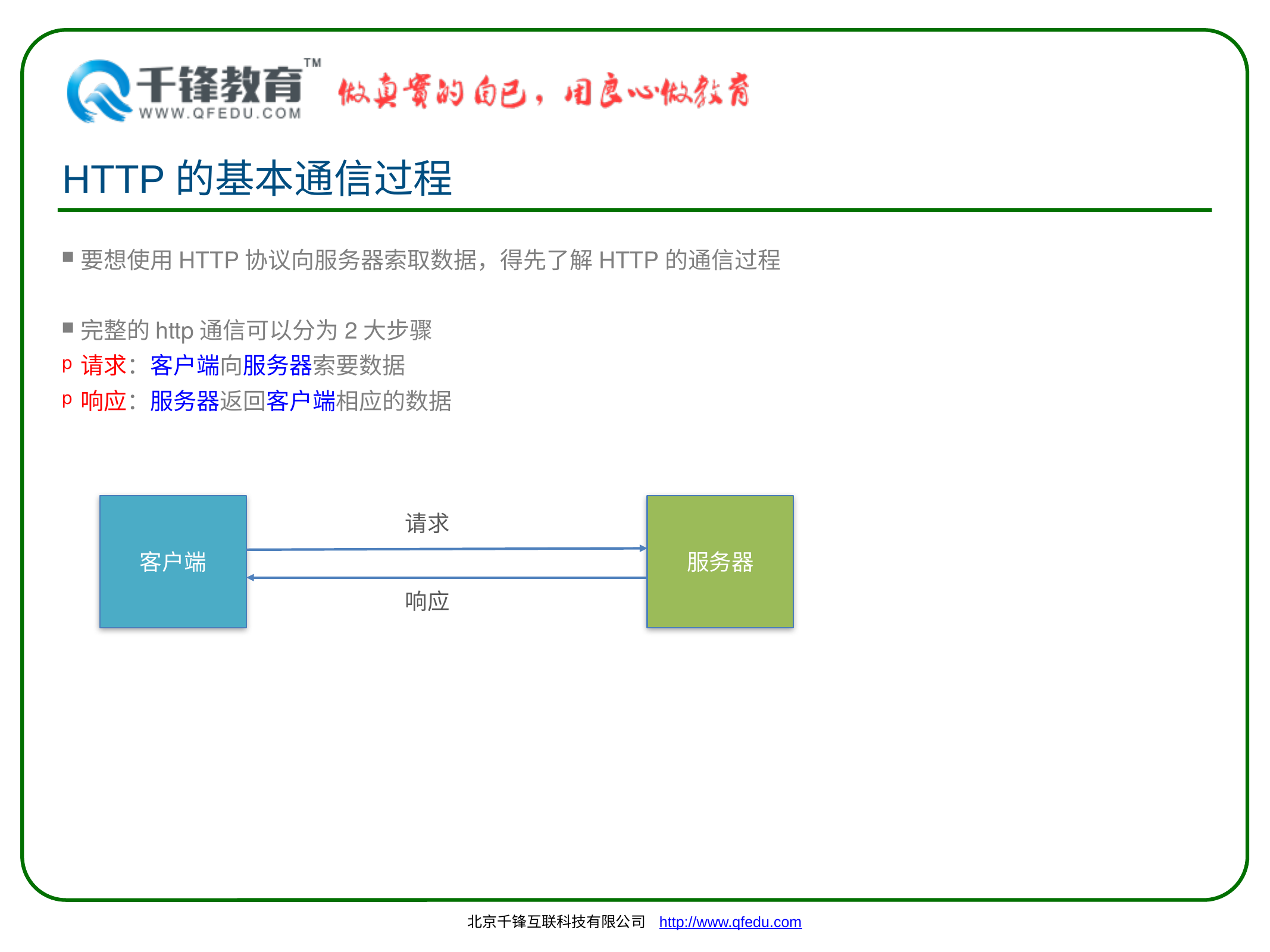

# HTTP的基本通信过程
要想使用HTTP协议向服务器索取数据，得先了解HTTP的通信过程

完整的http通信可以分为2大步骤
请求：客户端向服务器索要数据
响应：服务器返回客户端相应的数据

客户端

服务器
请求

响应